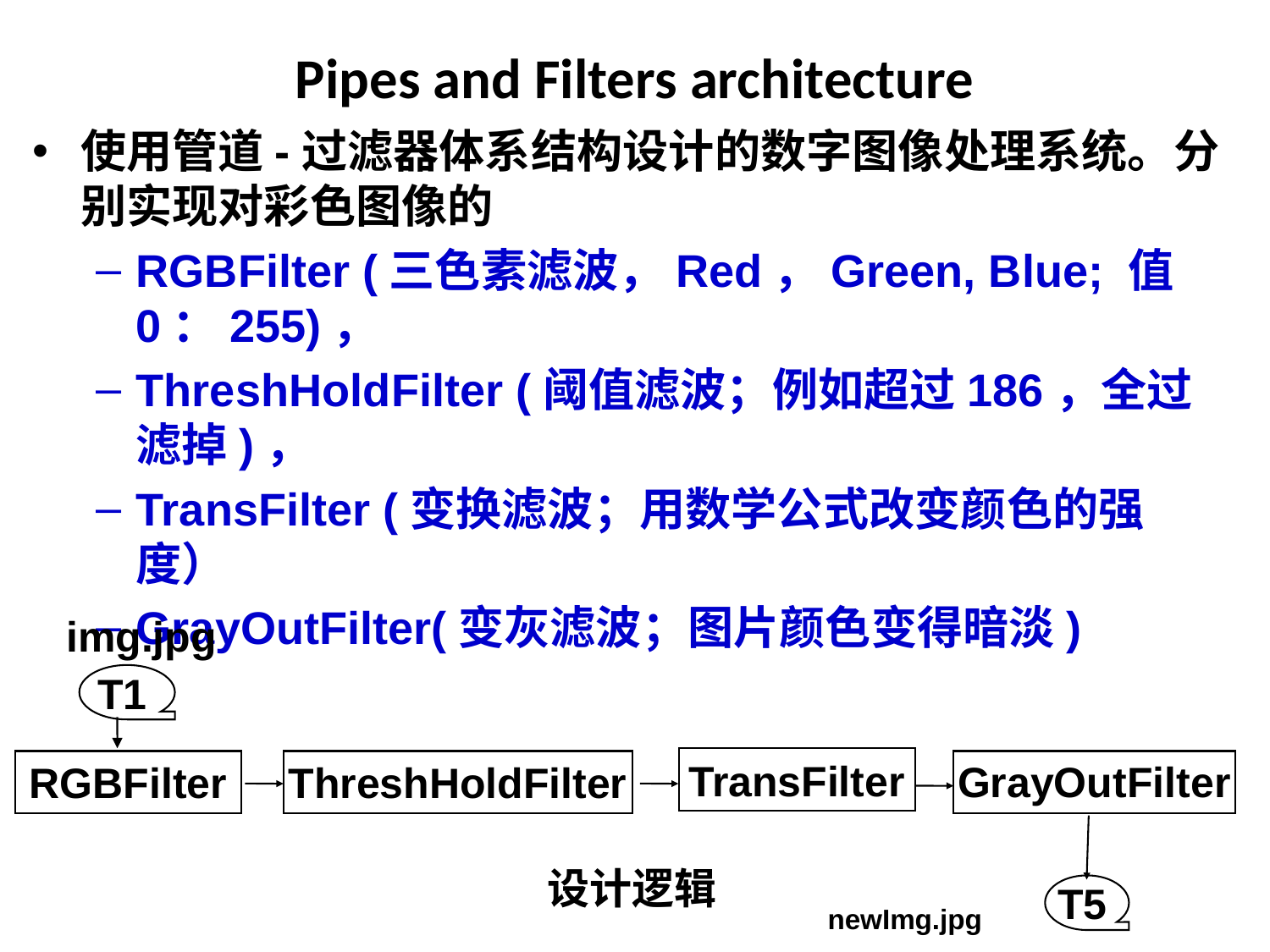

Pipes and Filters architecture
使用管道-过滤器体系结构设计的数字图像处理系统。分别实现对彩色图像的
RGBFilter (三色素滤波，Red，Green, Blue; 值0：255)，
ThreshHoldFilter (阈值滤波；例如超过186，全过滤掉)，
TransFilter (变换滤波；用数学公式改变颜色的强度）
GrayOutFilter(变灰滤波；图片颜色变得暗淡)
img.jpg
T1

TransFilter
RGBFilter
ThreshHoldFilter
GrayOutFilter

设计逻辑
T5
newImg.jpg